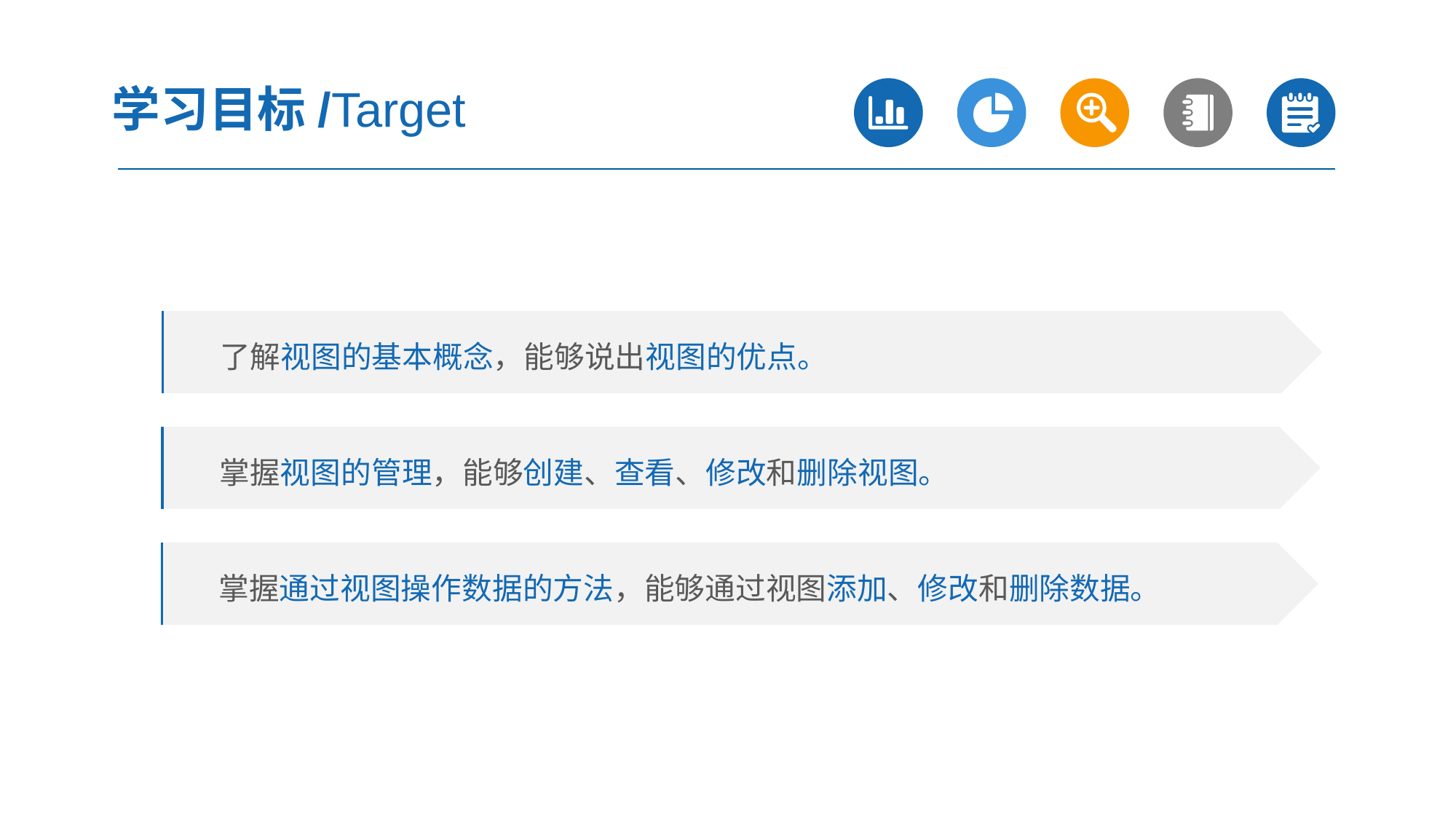

学习目标/Target
      了解视图的基本概念，能够说出视图的优点。

      掌握视图的管理，能够创建、查看、修改和删除视图。

      掌握通过视图操作数据的方法，能够通过视图添加、修改和删除数据。